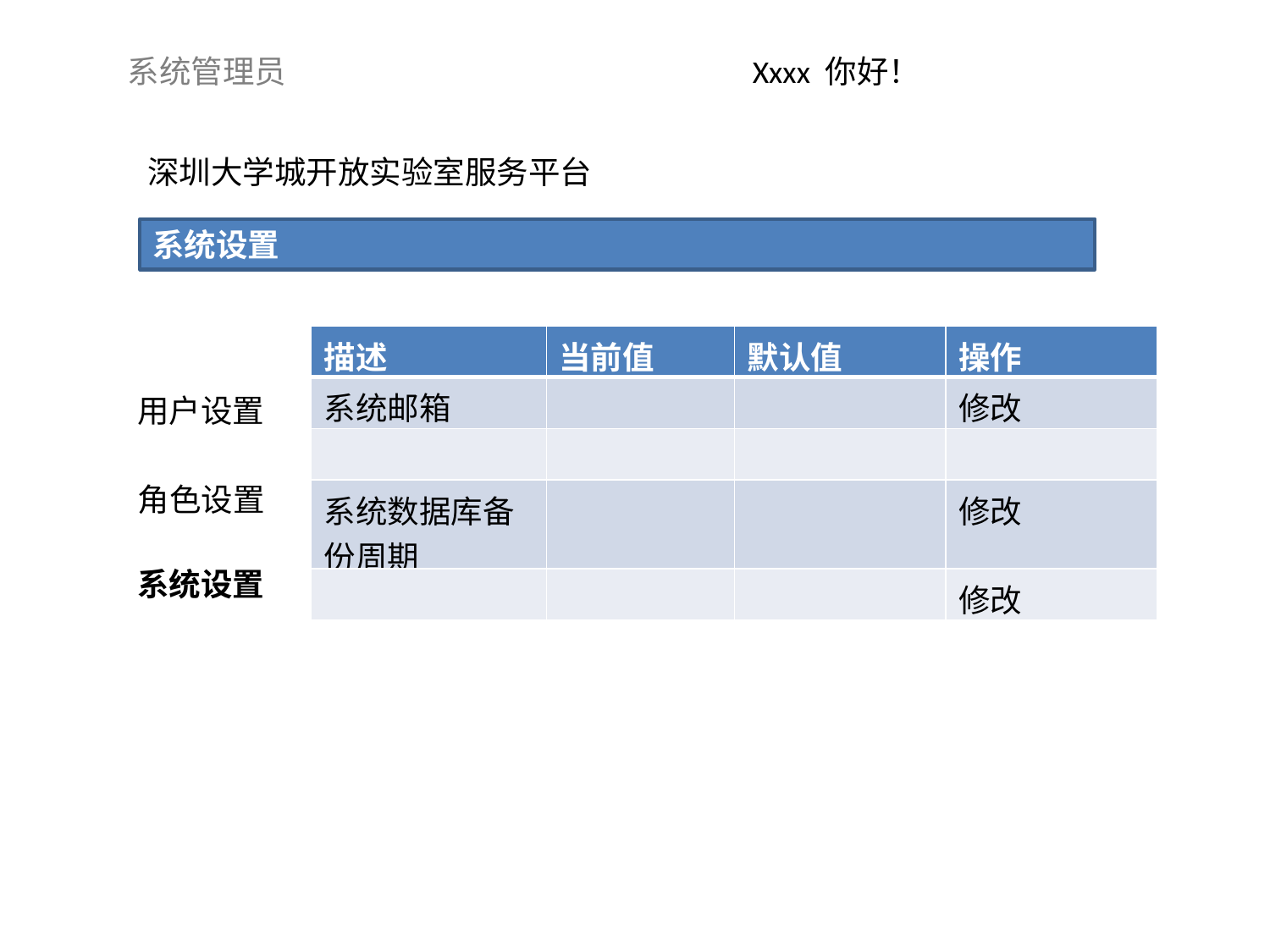

Xxxx 你好！
系统管理员
深圳大学城开放实验室服务平台
系统设置
| 描述 | 当前值 | 默认值 | 操作 |
| --- | --- | --- | --- |
| 系统邮箱 |  |  | 修改 |
|  |  |  |  |
| 系统数据库备份周期 |  |  | 修改 |
|  |  |  | 修改 |
用户设置
角色设置
系统设置